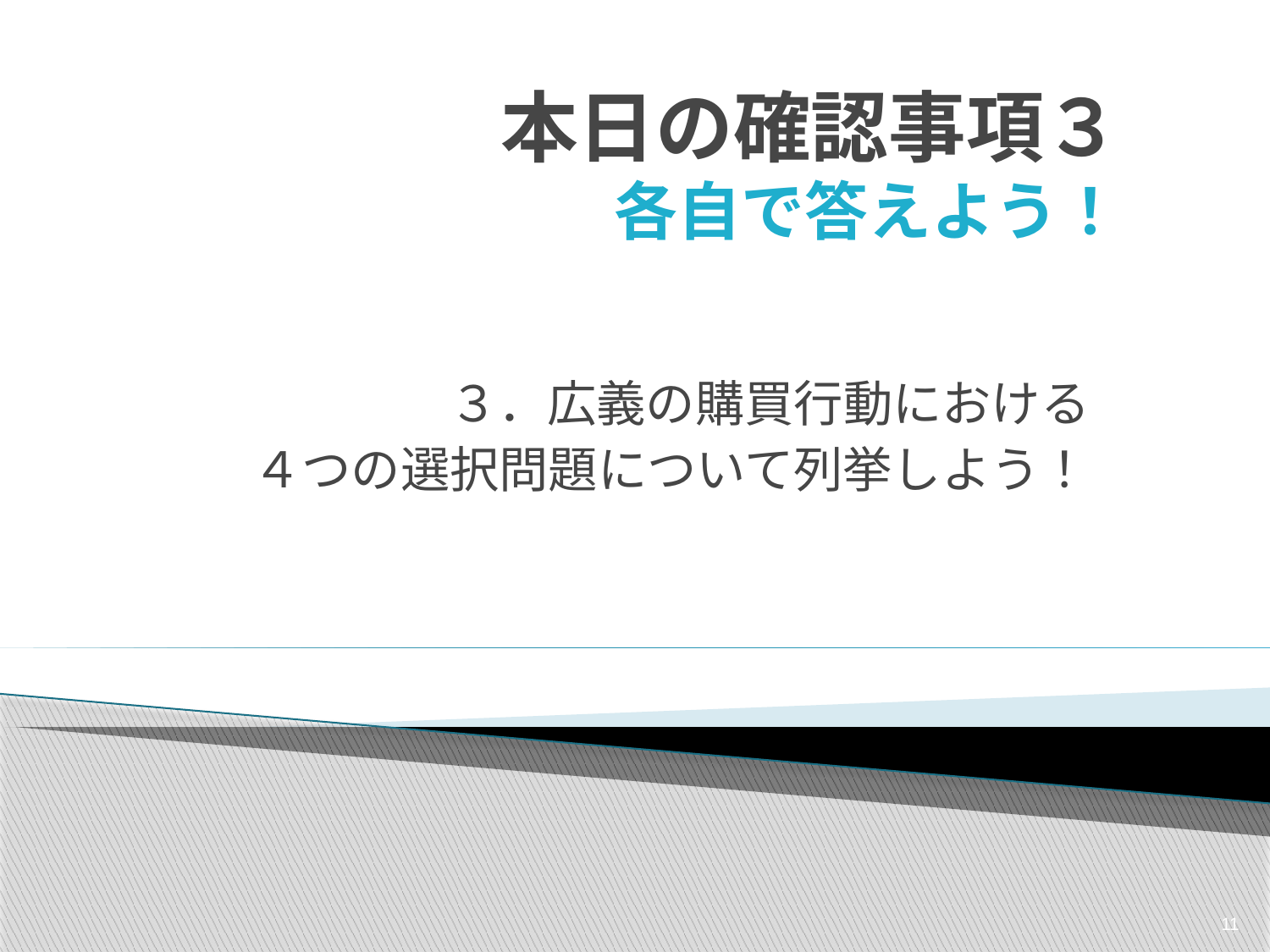

# 本日の確認事項３ 各自で答えよう！
３．広義の購買行動における
４つの選択問題について列挙しよう！

11